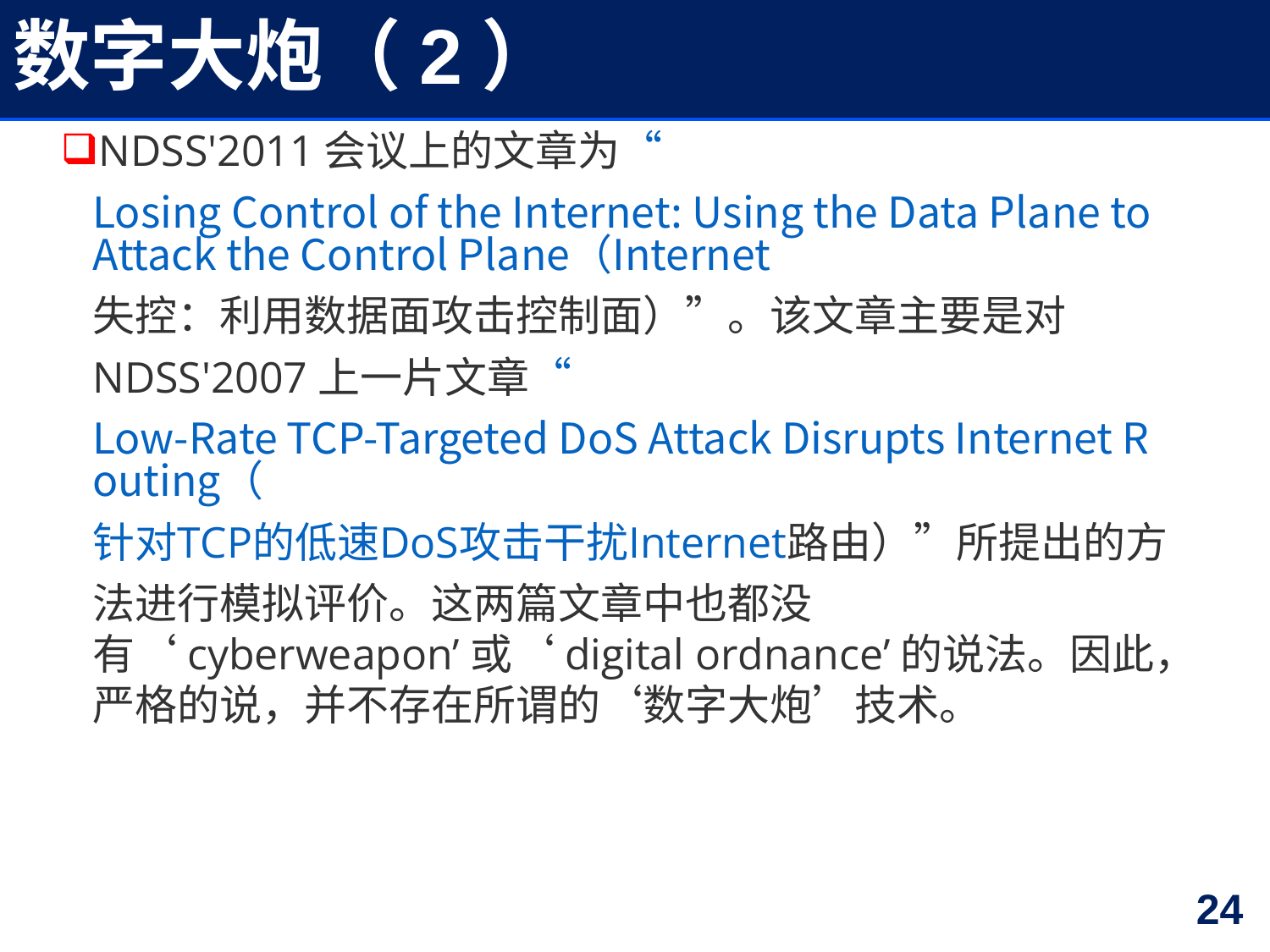

# 数字大炮（2）
NDSS'2011会议上的文章为“Losing Control of the Internet: Using the Data Plane to Attack the Control Plane（Internet失控：利用数据面攻击控制面）”。该文章主要是对NDSS'2007上一片文章“Low-Rate TCP-Targeted DoS Attack Disrupts Internet Routing（针对TCP的低速DoS攻击干扰Internet路由）”所提出的方法进行模拟评价。这两篇文章中也都没有‘cyberweapon’或‘digital ordnance’的说法。因此，严格的说，并不存在所谓的‘数字大炮’技术。
24